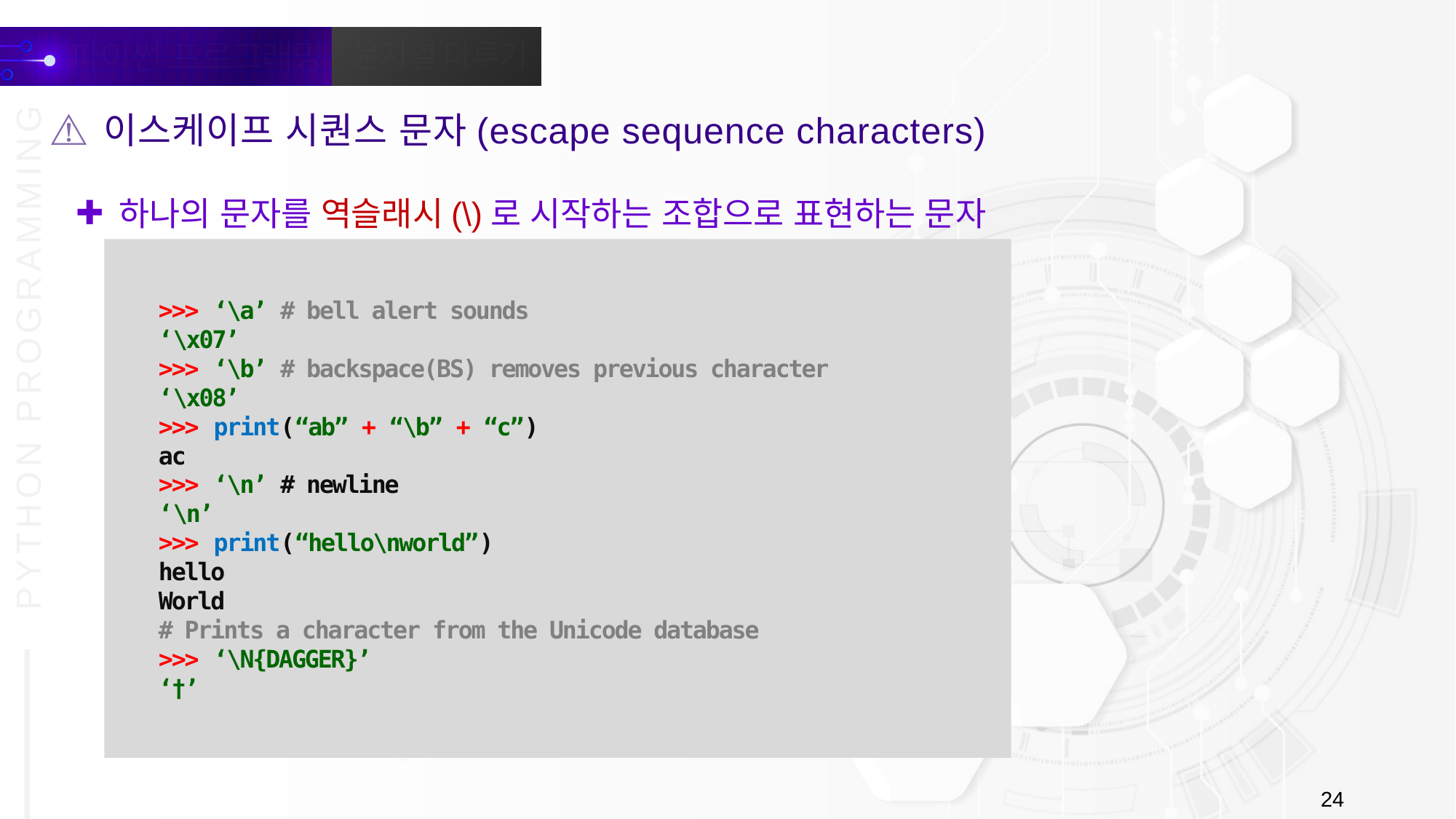

이스케이프 시퀀스 문자(escape sequence characters)
하나의 문자를 역슬래시(\)로 시작하는 조합으로 표현하는 문자
>>> ‘\a’ # bell alert sounds
‘\x07’
>>> ‘\b’ # backspace(BS) removes previous character
‘\x08’
>>> print(“ab” + “\b” + “c”)
ac
>>> ‘\n’ # newline
‘\n’
>>> print(“hello\nworld”)
hello
World
# Prints a character from the Unicode database
>>> ‘\N{DAGGER}’
‘†’
24